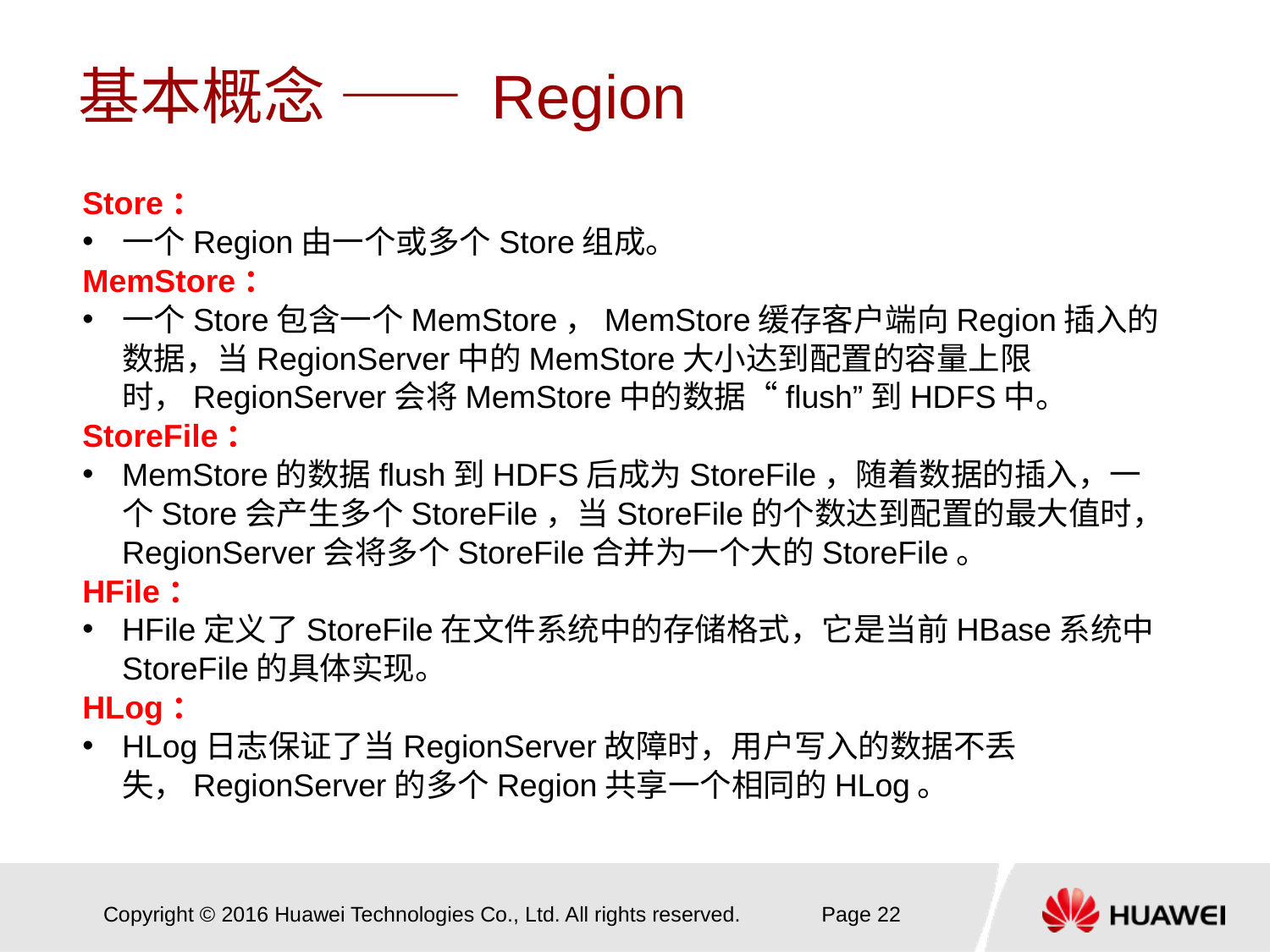

基本概念 —— Region
Store：
一个Region由一个或多个Store组成。
MemStore：
一个Store包含一个MemStore，MemStore缓存客户端向Region插入的数据，当RegionServer中的MemStore大小达到配置的容量上限时，RegionServer会将MemStore中的数据“flush”到HDFS中。
StoreFile：
MemStore的数据flush到HDFS后成为StoreFile，随着数据的插入，一个Store会产生多个StoreFile，当StoreFile的个数达到配置的最大值时，RegionServer会将多个StoreFile合并为一个大的StoreFile。
HFile：
HFile定义了StoreFile在文件系统中的存储格式，它是当前HBase系统中StoreFile的具体实现。
HLog：
HLog日志保证了当RegionServer故障时，用户写入的数据不丢失，RegionServer的多个Region共享一个相同的HLog。